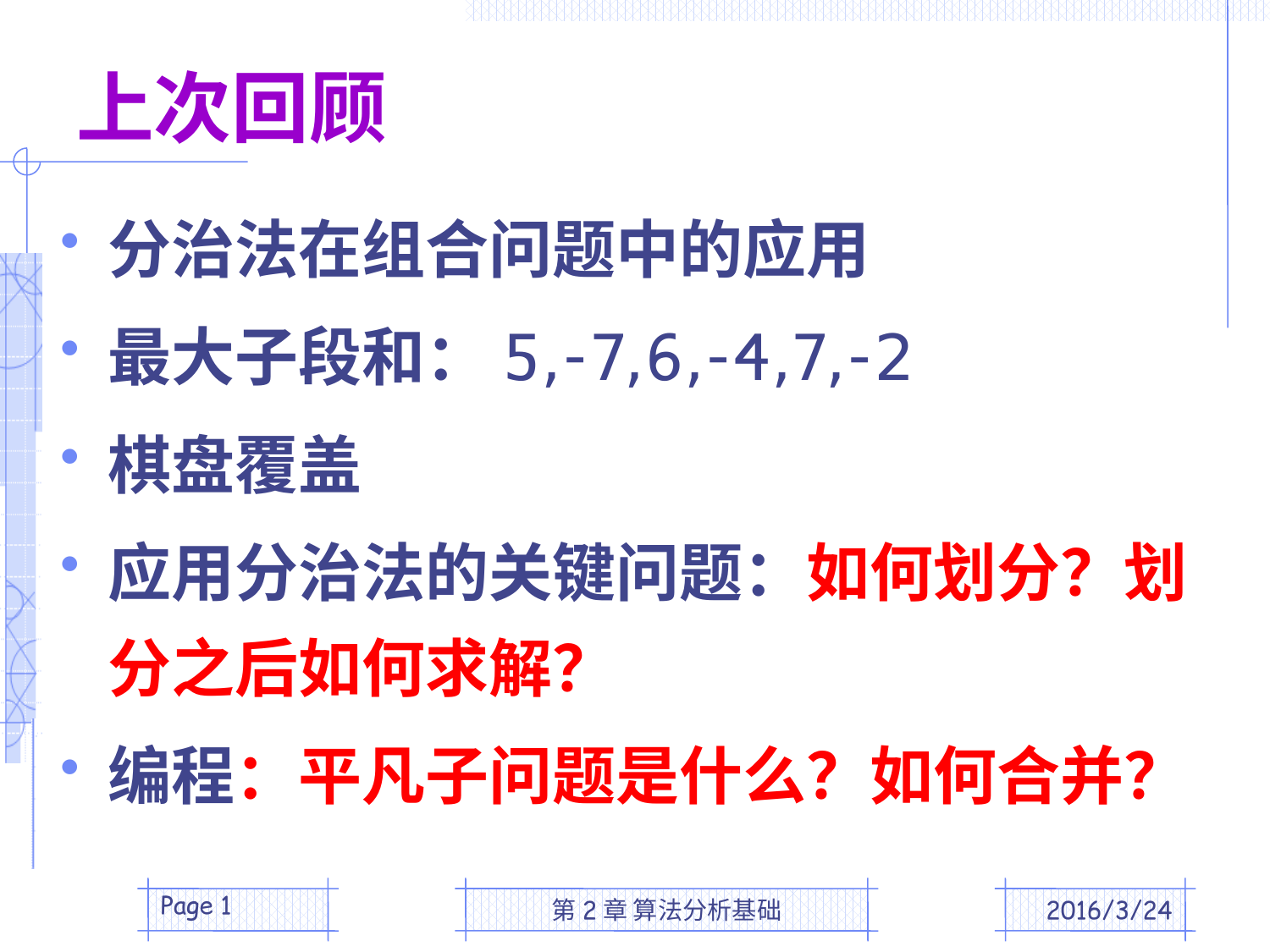

# 上次回顾
分治法在组合问题中的应用
最大子段和：5,-7,6,-4,7,-2
棋盘覆盖
应用分治法的关键问题：如何划分？划分之后如何求解？
编程：平凡子问题是什么？如何合并？

Page 1
第2章 算法分析基础
2016/3/24